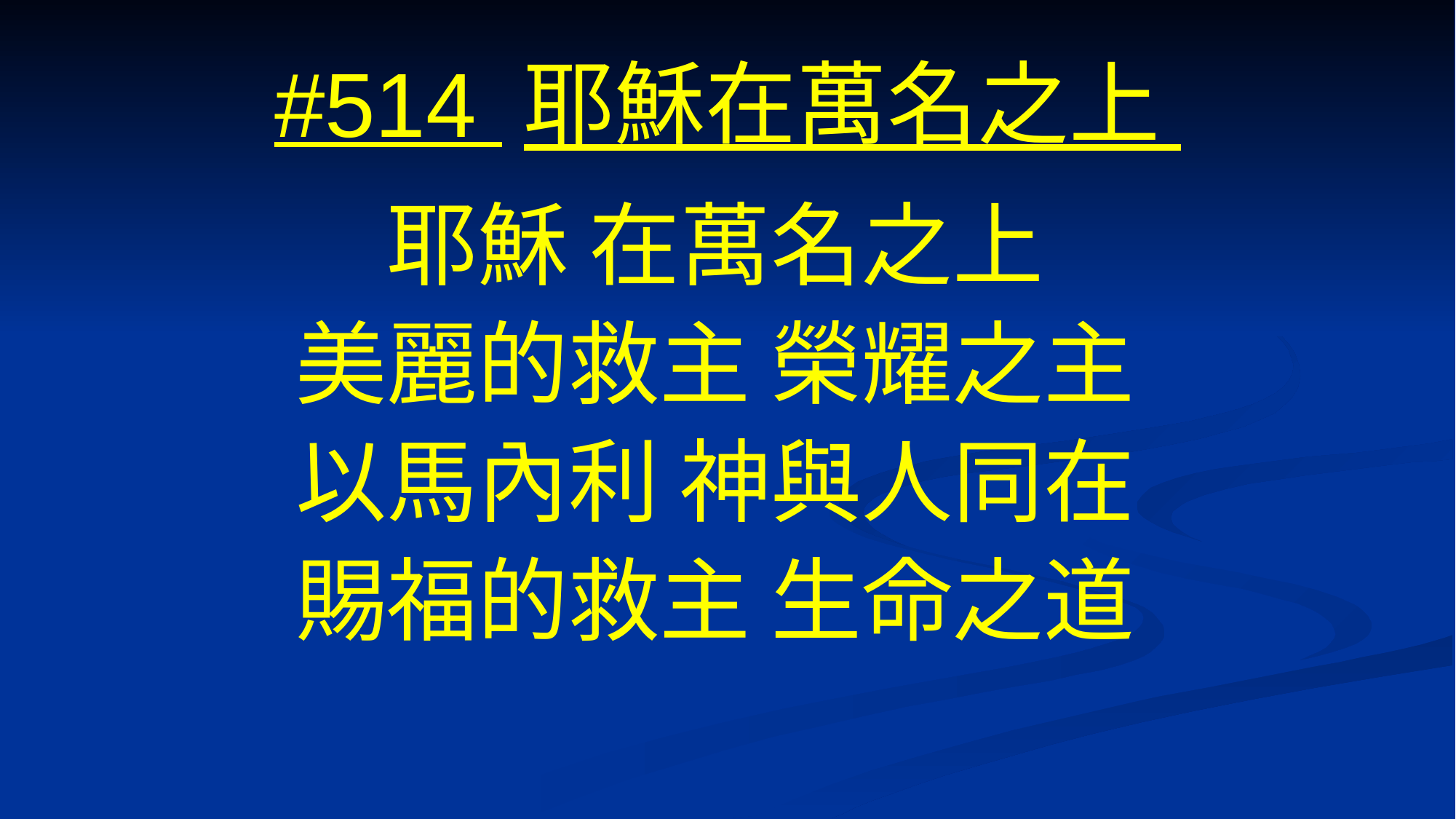

# #514 耶穌在萬名之上
耶穌 在萬名之上
美麗的救主 榮耀之主
以馬內利 神與人同在
賜福的救主 生命之道